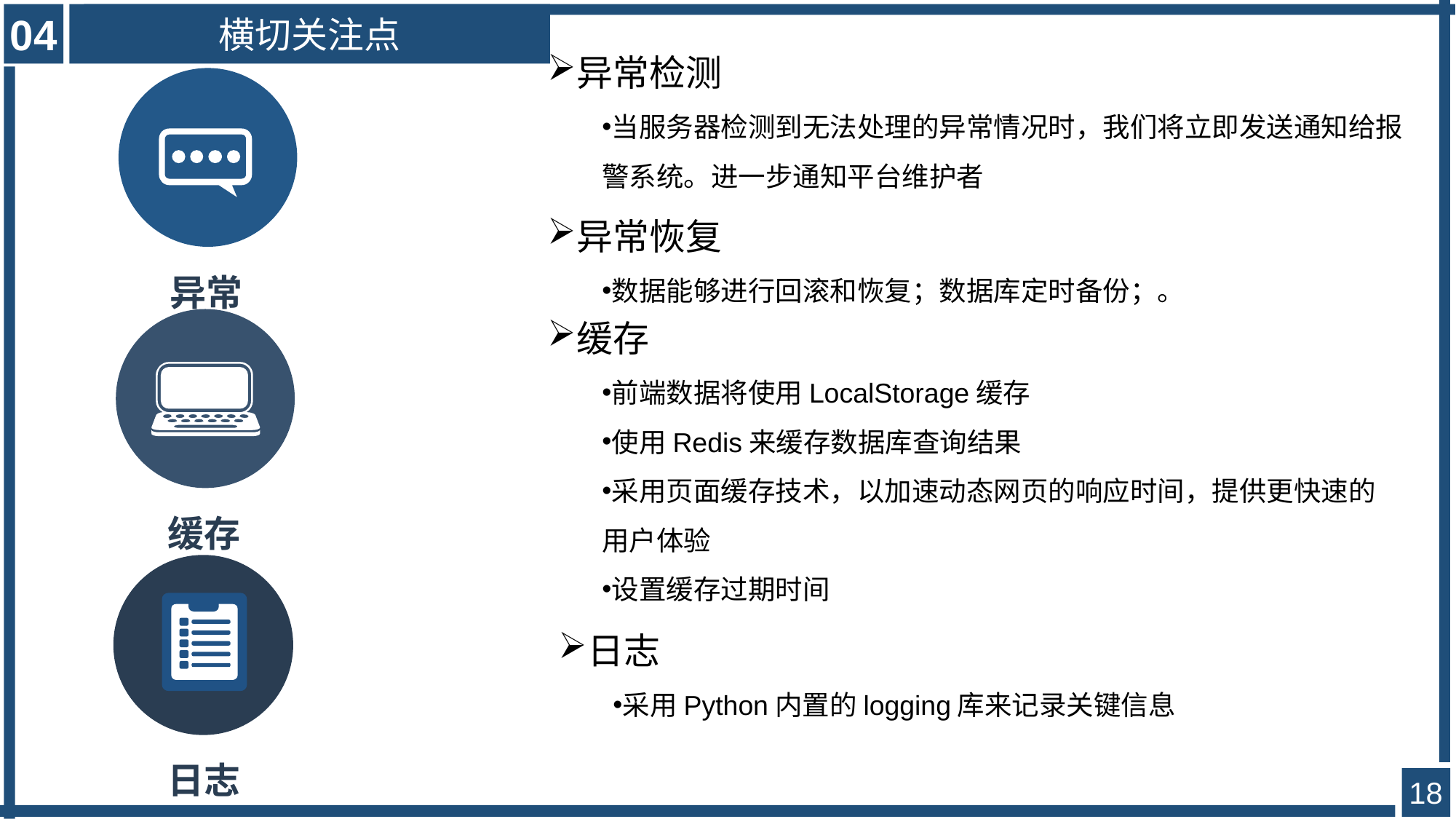

04
横切关注点

异常检测
当服务器检测到无法处理的异常情况时，我们将立即发送通知给报警系统。进一步通知平台维护者
异常恢复
数据能够进行回滚和恢复；数据库定时备份；。

异常
缓存
前端数据将使用LocalStorage缓存
使用Redis来缓存数据库查询结果
采用页面缓存技术，以加速动态网页的响应时间，提供更快速的用户体验
设置缓存过期时间

缓存

日志
采用Python内置的logging库来记录关键信息
日志

18